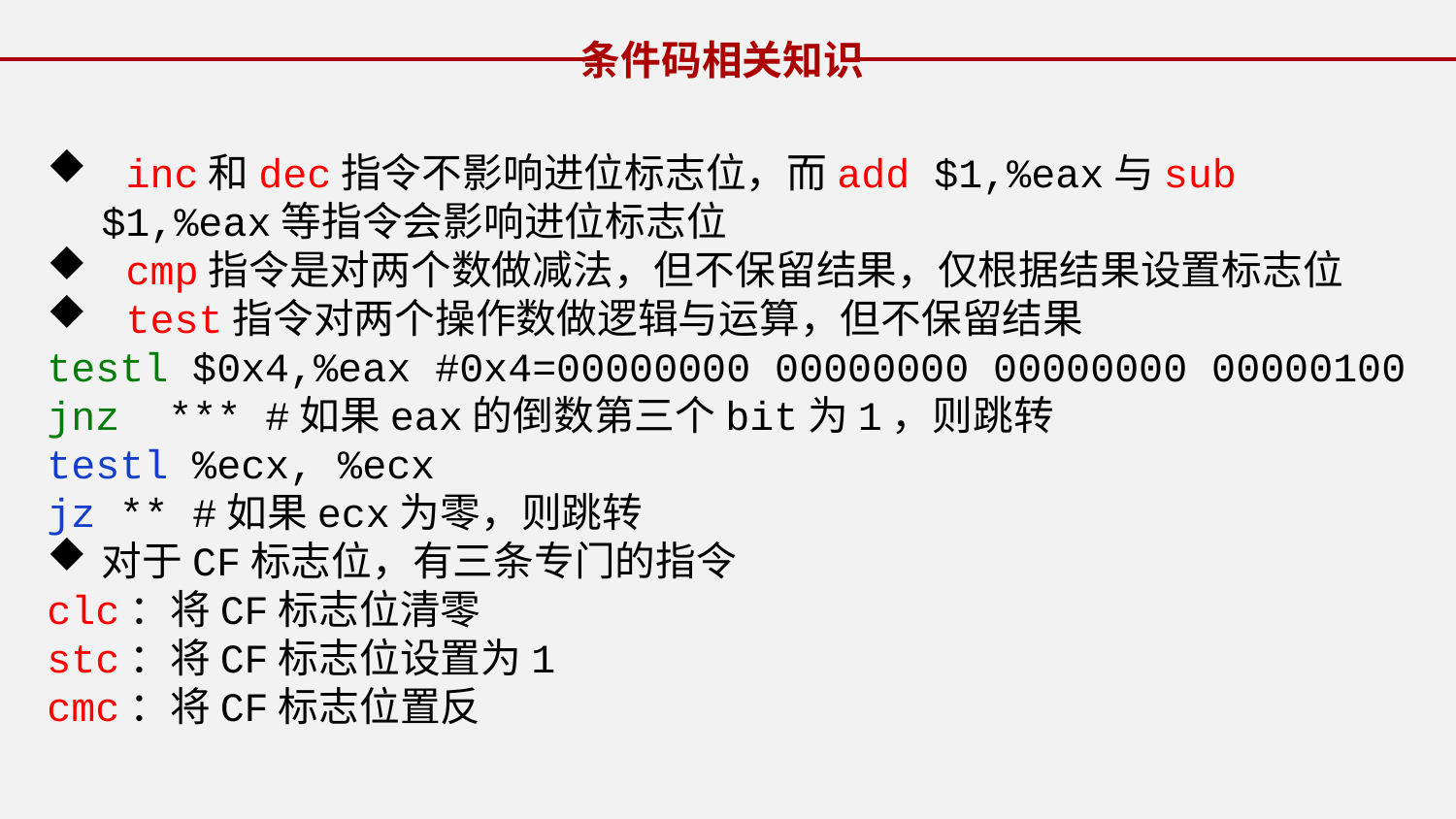

条件码相关知识
 inc和dec指令不影响进位标志位，而add $1,%eax与sub $1,%eax等指令会影响进位标志位
 cmp指令是对两个数做减法，但不保留结果，仅根据结果设置标志位
 test指令对两个操作数做逻辑与运算，但不保留结果
testl $0x4,%eax #0x4=00000000 00000000 00000000 00000100
jnz  *** #如果eax的倒数第三个bit为1，则跳转
testl %ecx, %ecx
jz **	#如果ecx为零，则跳转
对于CF标志位，有三条专门的指令
clc：将CF标志位清零
stc：将CF标志位设置为1
cmc：将CF标志位置反